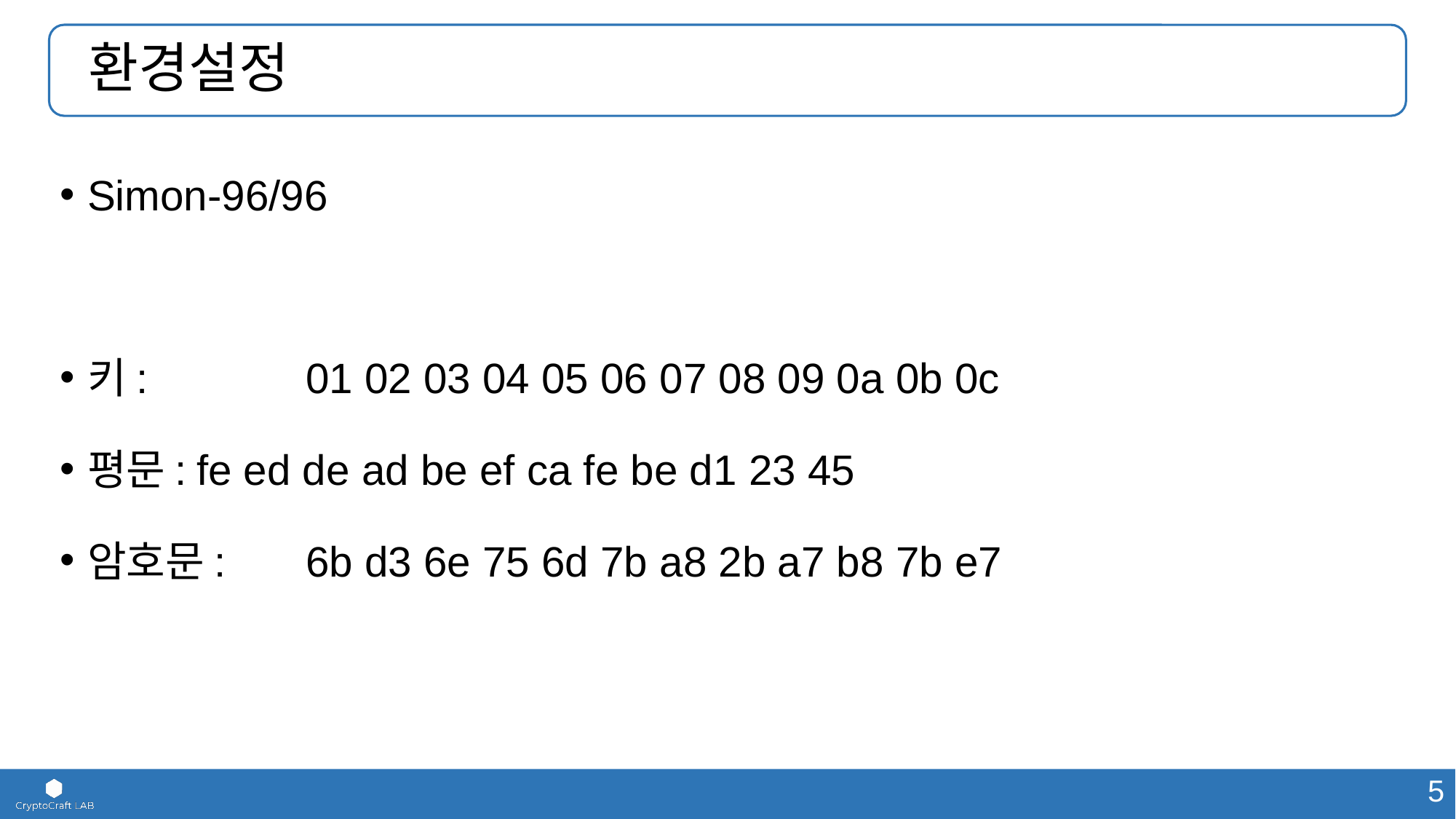

# 환경설정
Simon-96/96

키:		01 02 03 04 05 06 07 08 09 0a 0b 0c
평문:	fe ed de ad be ef ca fe be d1 23 45
암호문:	6b d3 6e 75 6d 7b a8 2b a7 b8 7b e7